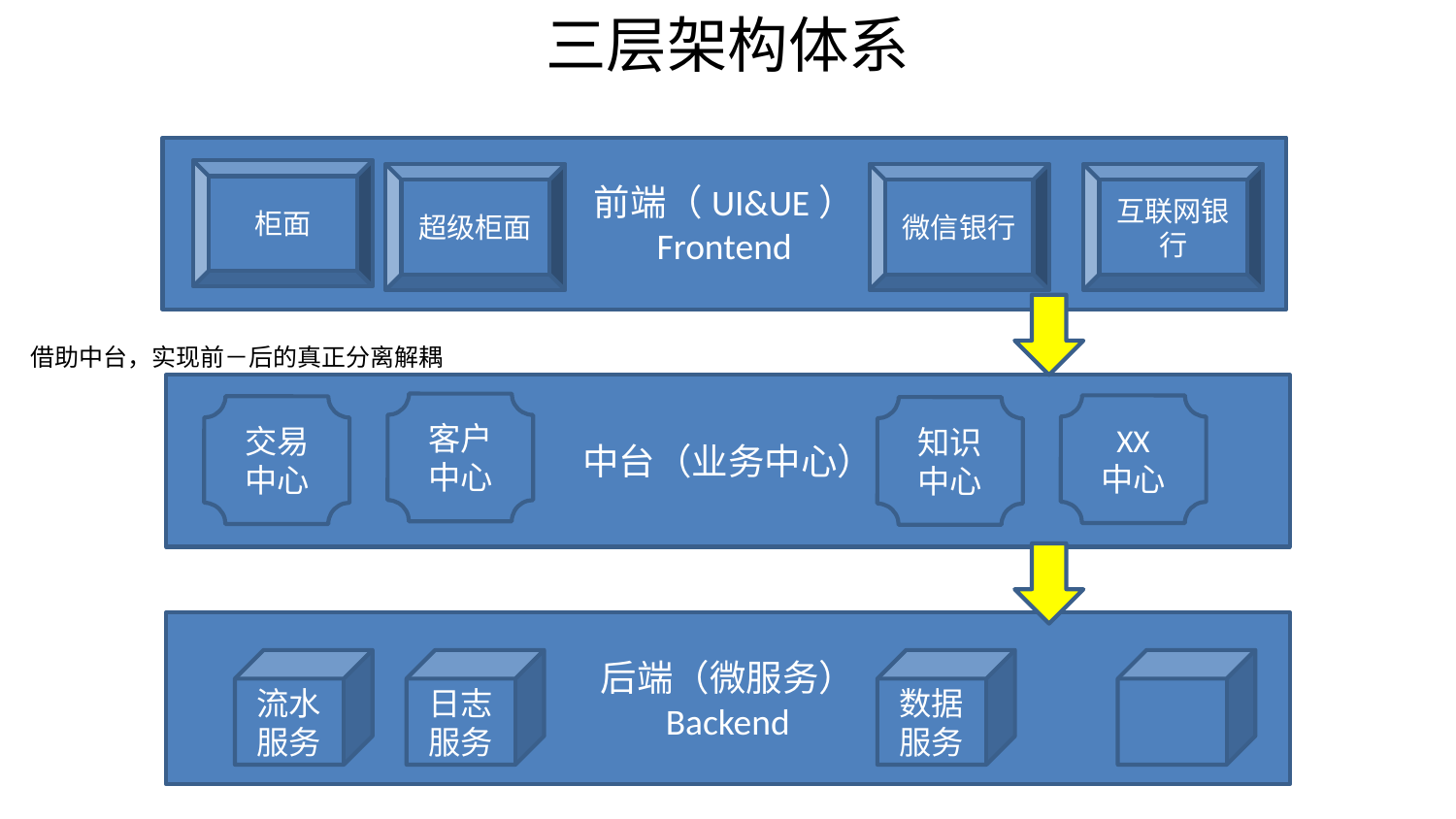

三层架构体系
前端（UI&UE）
Frontend
柜面
超级柜面
微信银行
互联网银行

借助中台，实现前－后的真正分离解耦
中台（业务中心）
客户中心
XX
中心
交易中心
知识中心

后端（微服务）
Backend
流水服务
日志服务
数据服务